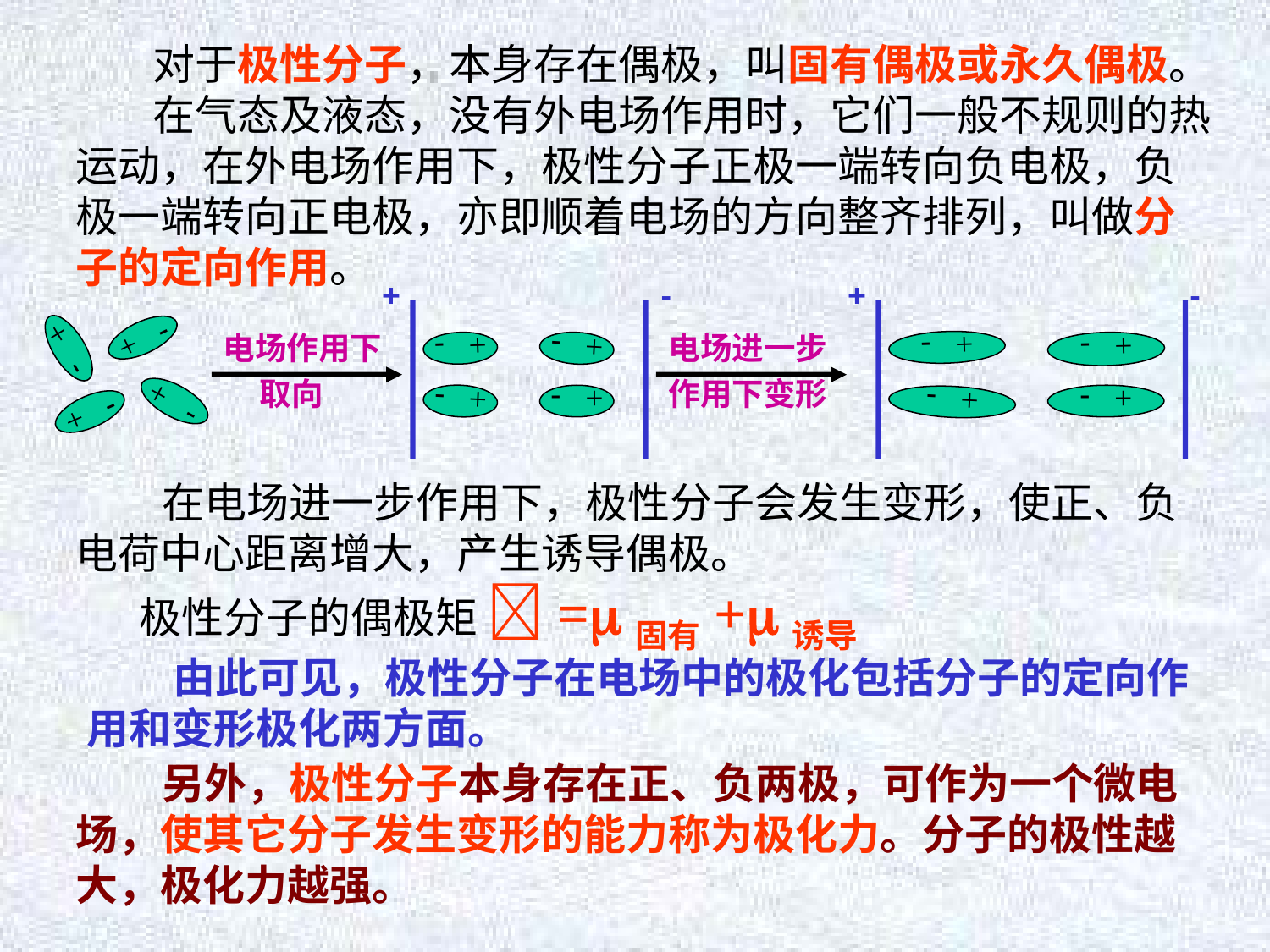

对于极性分子，本身存在偶极，叫固有偶极或永久偶极。
       在气态及液态，没有外电场作用时，它们一般不规则的热运动，在外电场作用下，极性分子正极一端转向负电极，负极一端转向正电极，亦即顺着电场的方向整齐排列，叫做分子的定向作用。
+
-

+   -
+   -
+   -
+   -
+
-

+   -
+   -
+   -
+   -
+   -
+   -
+   -
+   -
电场作用下
    取向

电场进一步
作用下变形

        在电场进一步作用下，极性分子会发生变形，使正、负电荷中心距离增大，产生诱导偶极。
极性分子的偶极矩 μ=μ固有+μ诱导
        由此可见，极性分子在电场中的极化包括分子的定向作用和变形极化两方面。
        另外，极性分子本身存在正、负两极，可作为一个微电场，使其它分子发生变形的能力称为极化力。分子的极性越大，极化力越强。